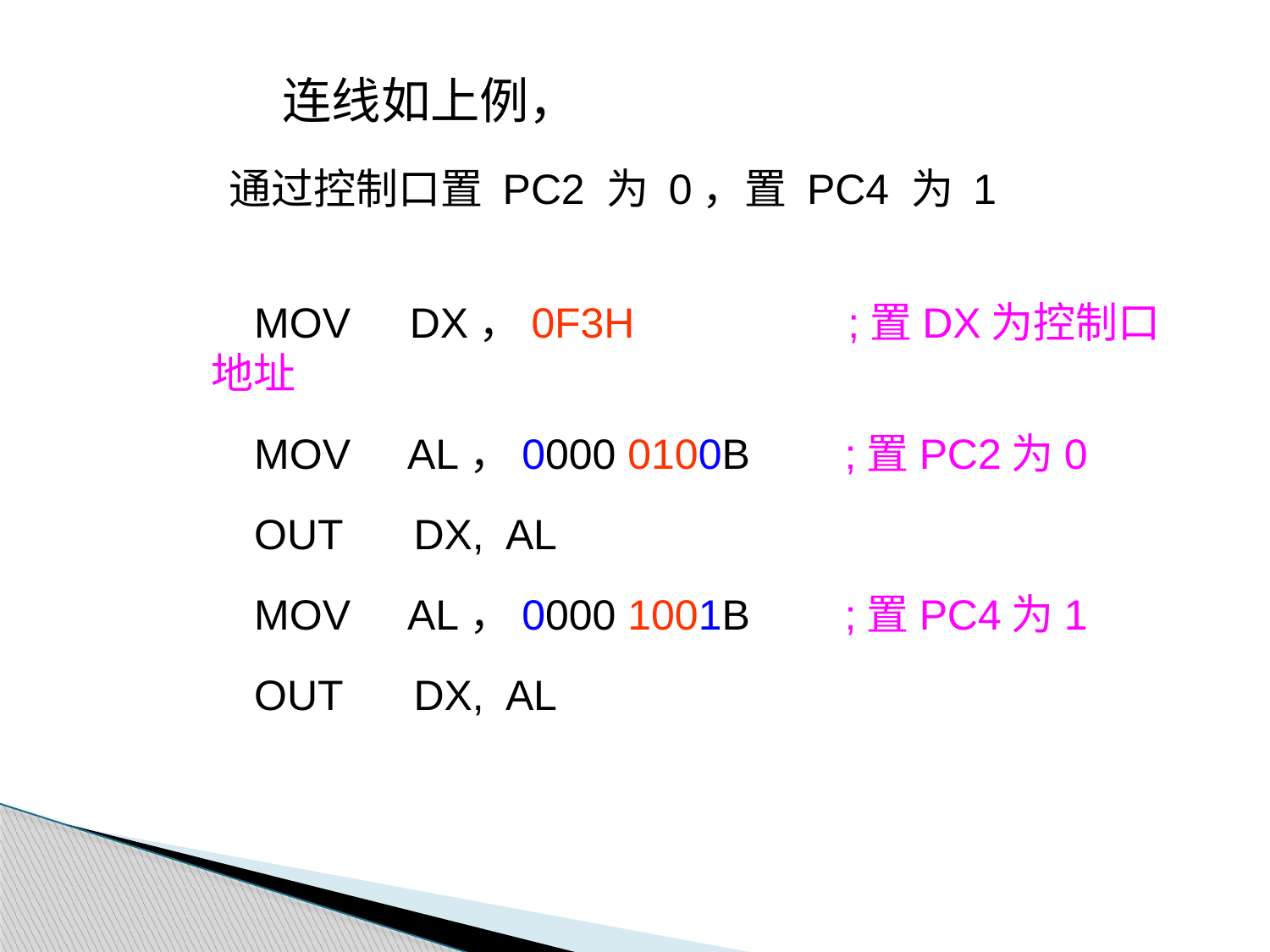

连线如上例，
     通过控制口置 PC2 为 0，置 PC4 为 1

       MOV     DX，0F3H                  ;置DX为控制口地址
       MOV     AL，0000 0100B        ;置PC2为0
       OUT      DX,  AL
       MOV     AL，0000 1001B        ;置PC4为1
       OUT      DX,  AL